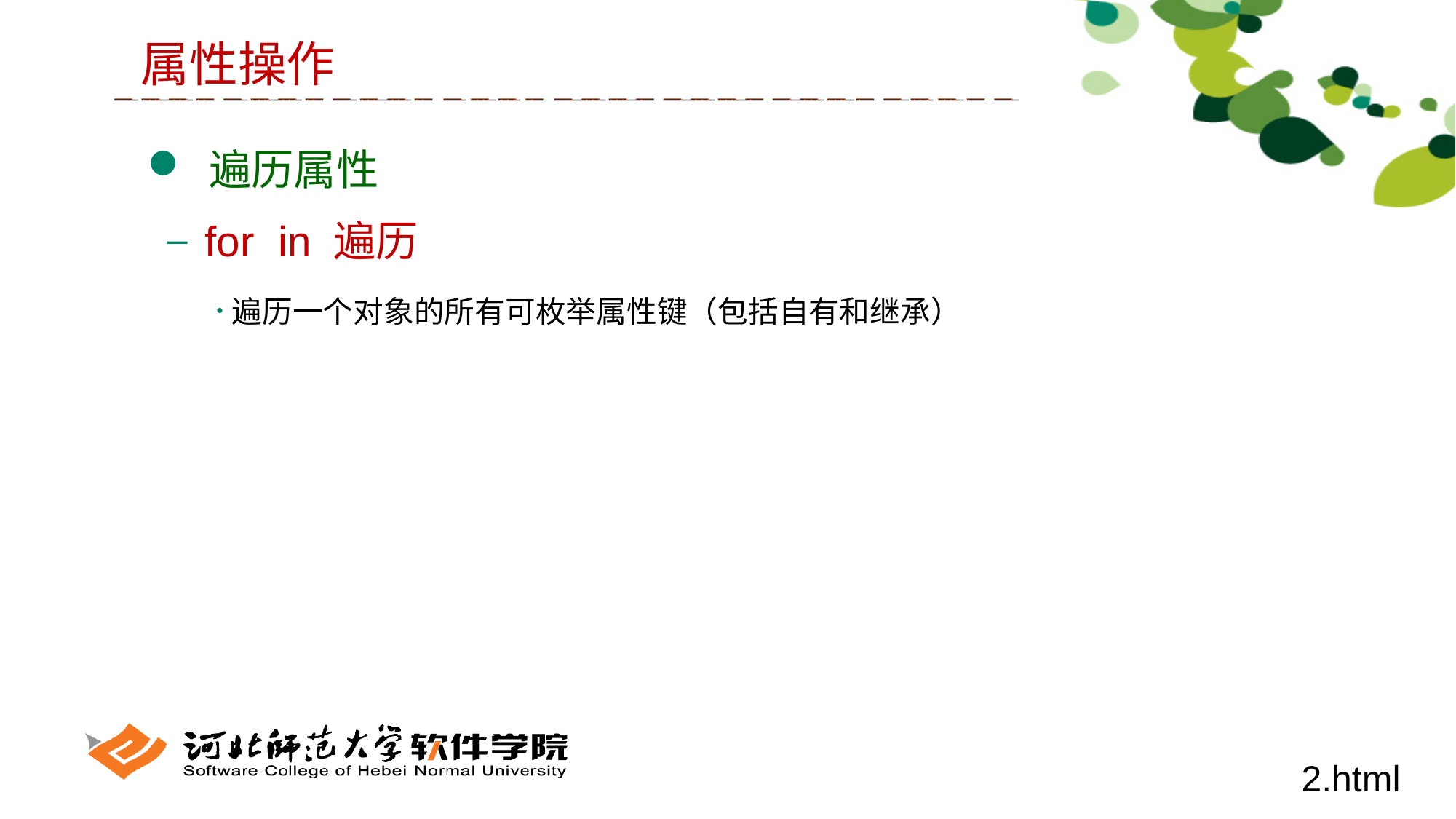

属性操作
 遍历属性
 for  in 遍历
 遍历一个对象的所有可枚举属性键（包括自有和继承）

2.html